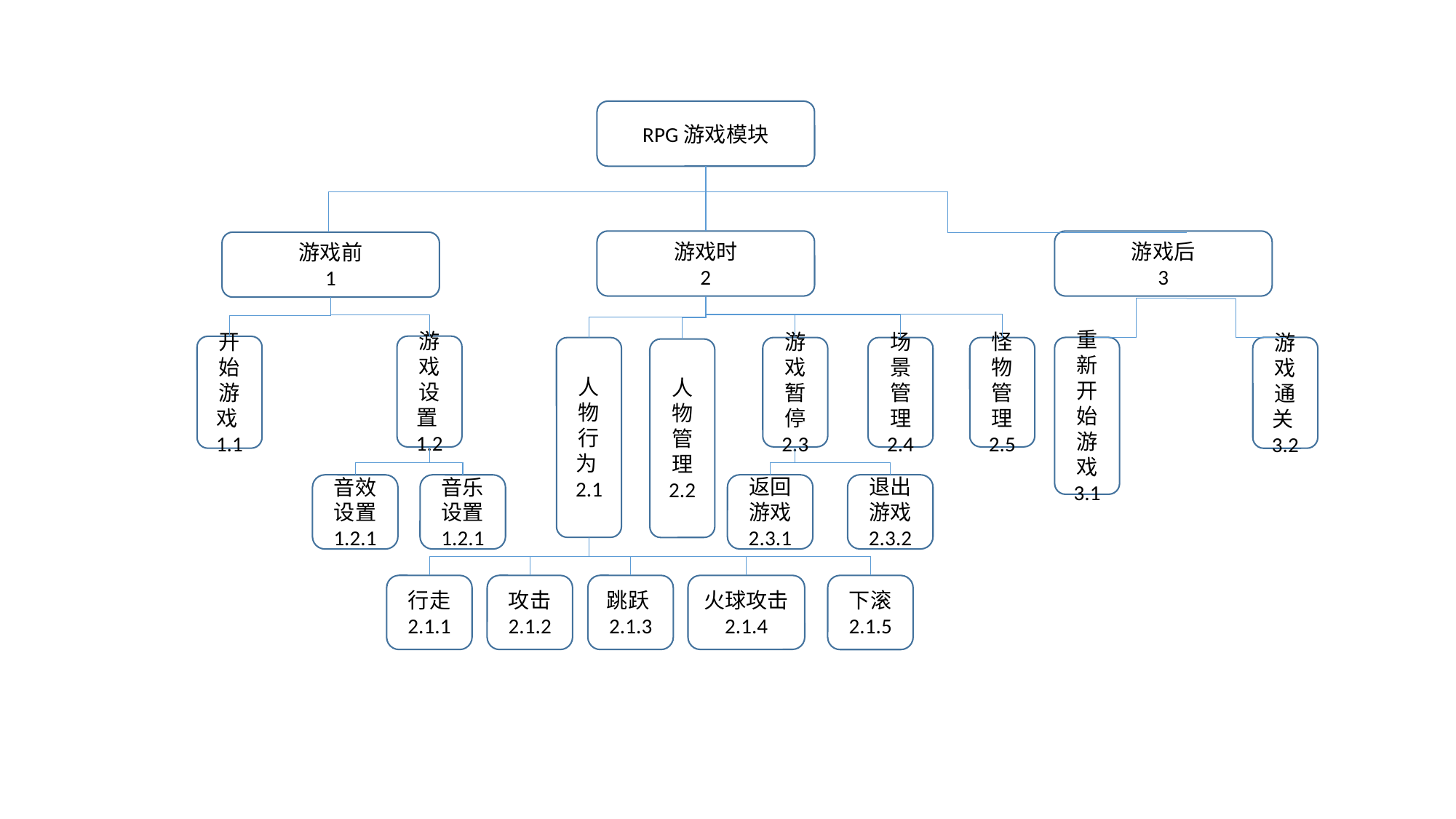

RPG游戏模块
游戏时
2
游戏后
3
游戏前
1
游戏设置1.2
游戏暂停
2.3
场景管理
2.4
怪物管理
2.5
开始游戏1.1
游戏通关3.2
重新开始游戏
3.1
人物行为2.1
人物管理
2.2
返回游戏
2.3.1
退出游戏
2.3.2
音效设置
1.2.1
音乐设置
1.2.1
行走
2.1.1
攻击
2.1.2
跳跃2.1.3
火球攻击
2.1.4
下滚
2.1.5